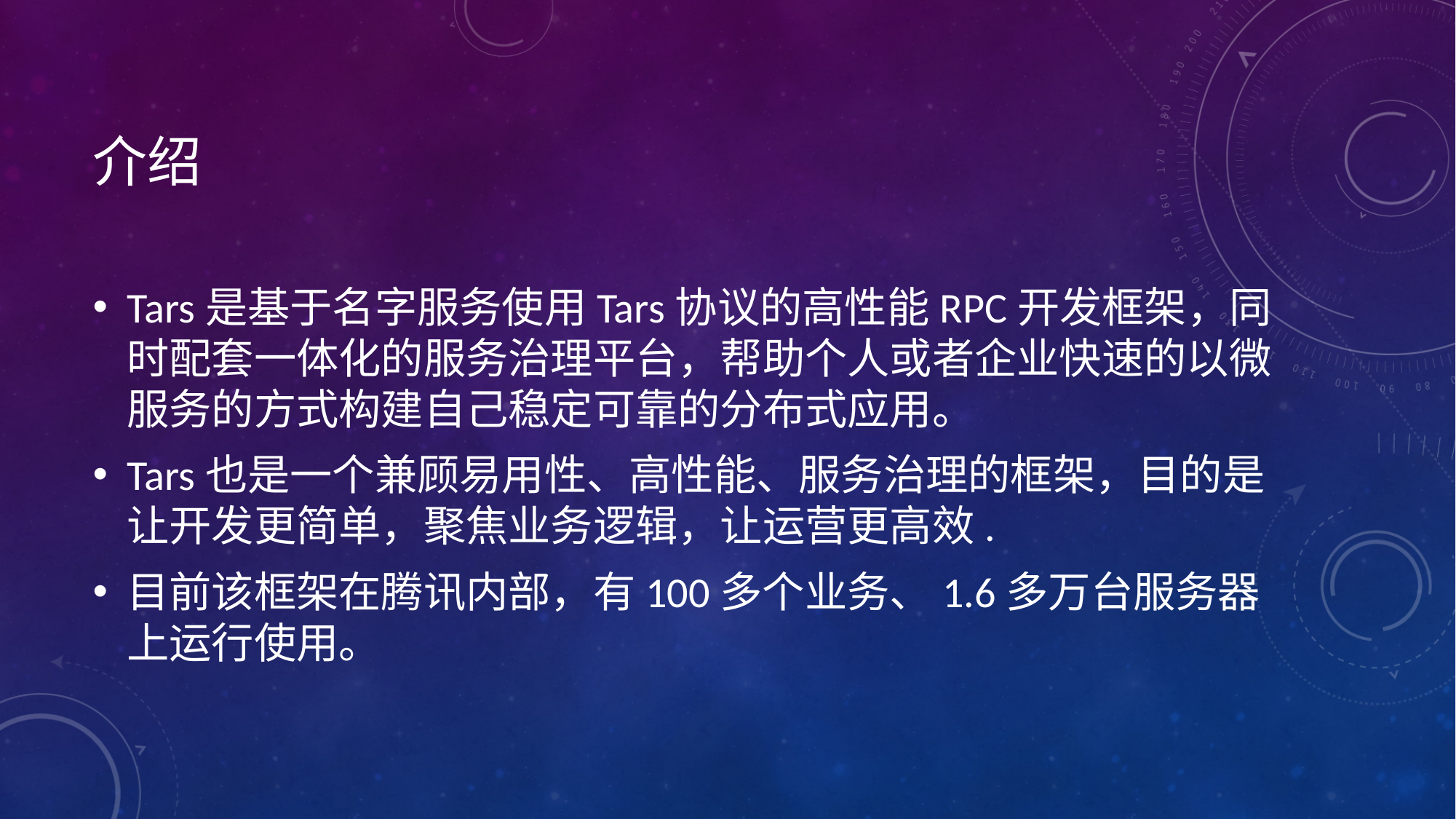

# 介绍
Tars是基于名字服务使用Tars协议的高性能RPC开发框架，同时配套一体化的服务治理平台，帮助个人或者企业快速的以微服务的方式构建自己稳定可靠的分布式应用。
Tars也是一个兼顾易用性、高性能、服务治理的框架，目的是让开发更简单，聚焦业务逻辑，让运营更高效.
目前该框架在腾讯内部，有100多个业务、1.6多万台服务器上运行使用。